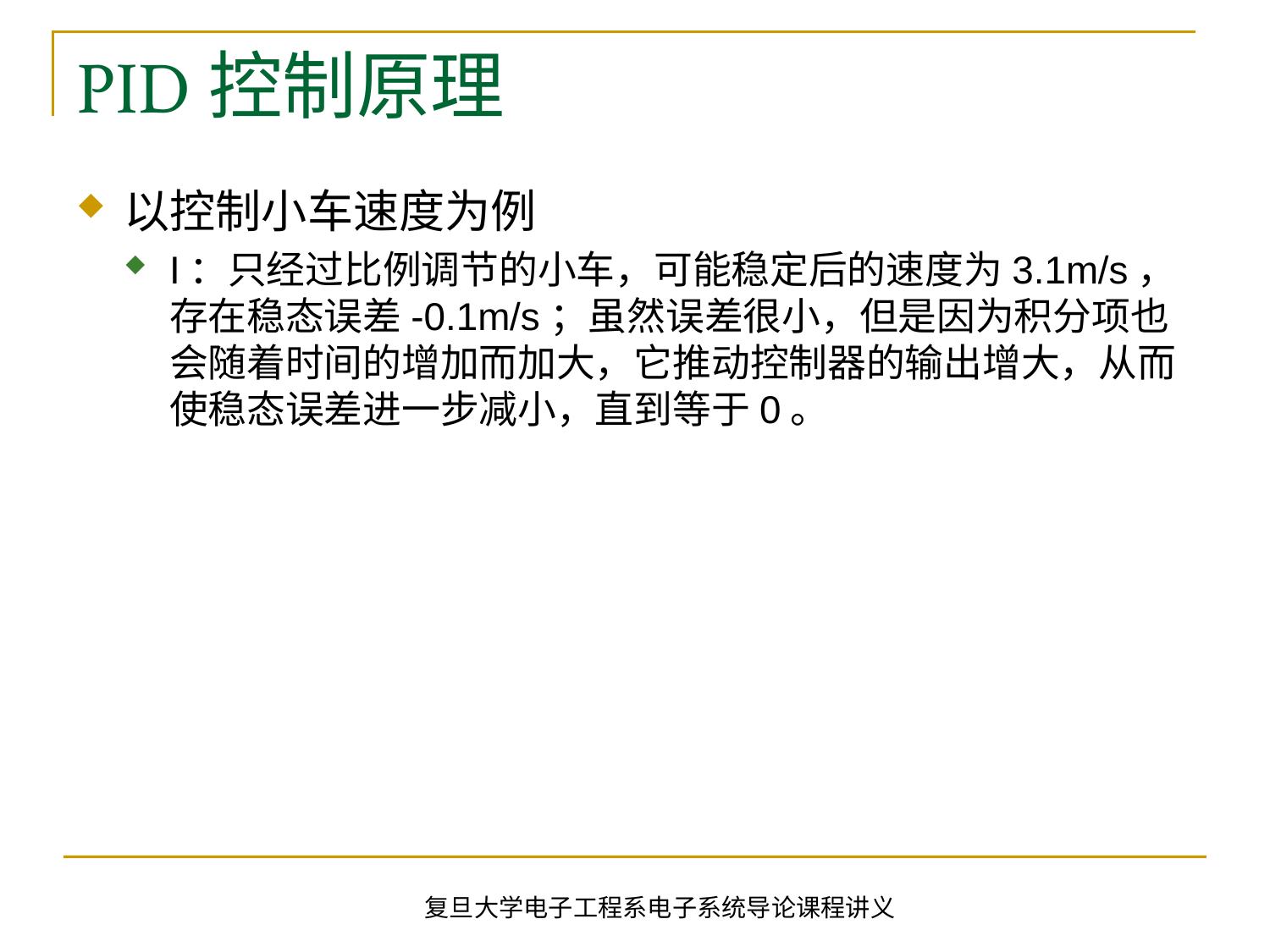

# PID控制原理
以控制小车速度为例
I：只经过比例调节的小车，可能稳定后的速度为3.1m/s，存在稳态误差-0.1m/s；虽然误差很小，但是因为积分项也会随着时间的增加而加大，它推动控制器的输出增大，从而使稳态误差进一步减小，直到等于0。